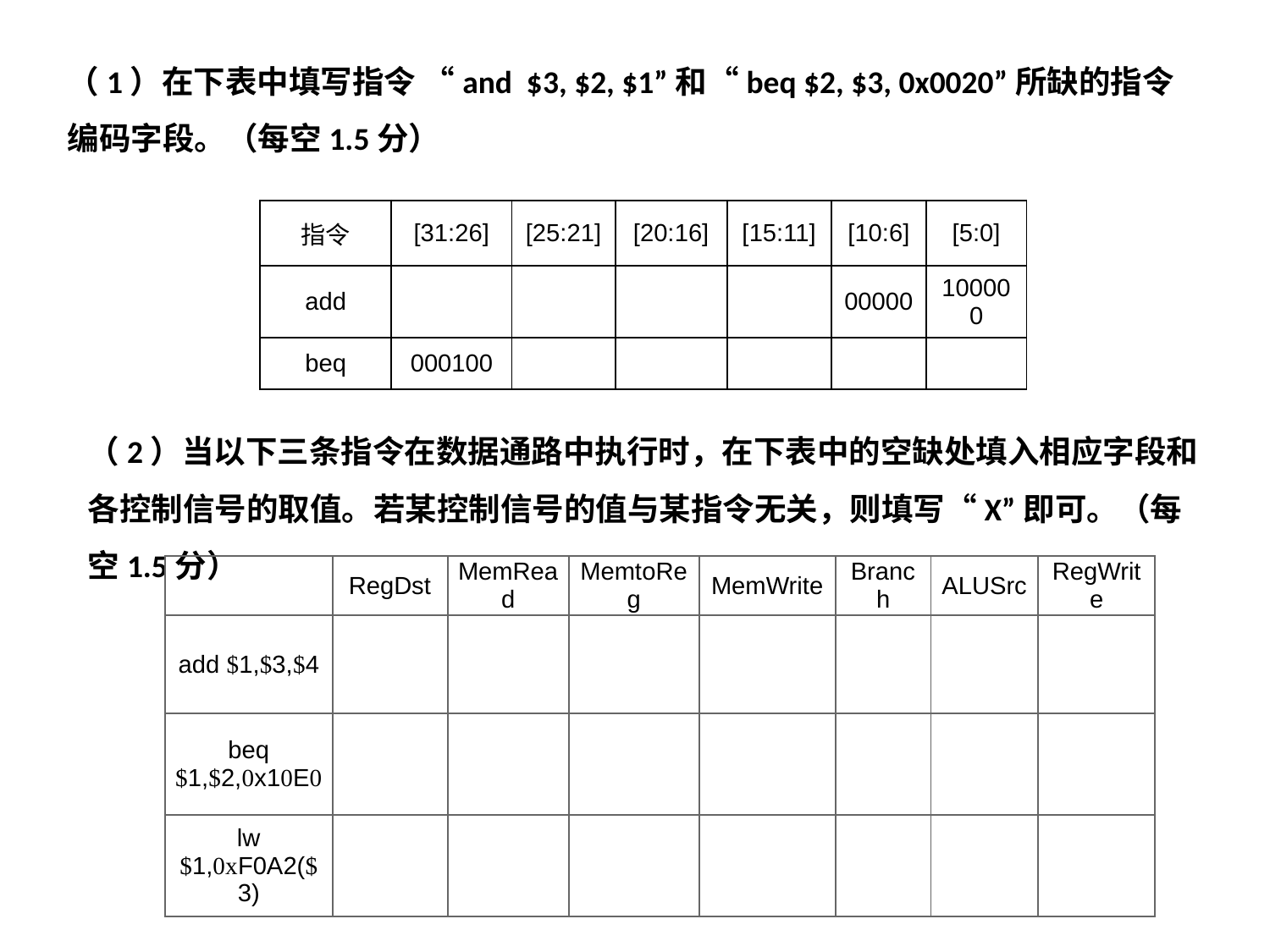

（1）在下表中填写指令 “and  $3, $2, $1”和“beq $2, $3, 0x0020”所缺的指令编码字段。（每空1.5分）
| 指令 | [31:26] | [25:21] | [20:16] | [15:11] | [10:6] | [5:0] |
| --- | --- | --- | --- | --- | --- | --- |
| add |  |  |  |  | 00000 | 100000 |
| beq | 000100 |  |  |  |  |  |
（2）当以下三条指令在数据通路中执行时，在下表中的空缺处填入相应字段和各控制信号的取值。若某控制信号的值与某指令无关，则填写“X”即可。（每空1.5分）
|  | RegDst | MemRead | MemtoReg | MemWrite | Branch | ALUSrc | RegWrite |
| --- | --- | --- | --- | --- | --- | --- | --- |
| add $1,$3,$4 |  |  |  |  |  |  |  |
| beq $1,$2,0x10E0 |  |  |  |  |  |  |  |
| lw $1,0xF0A2($3) |  |  |  |  |  |  |  |